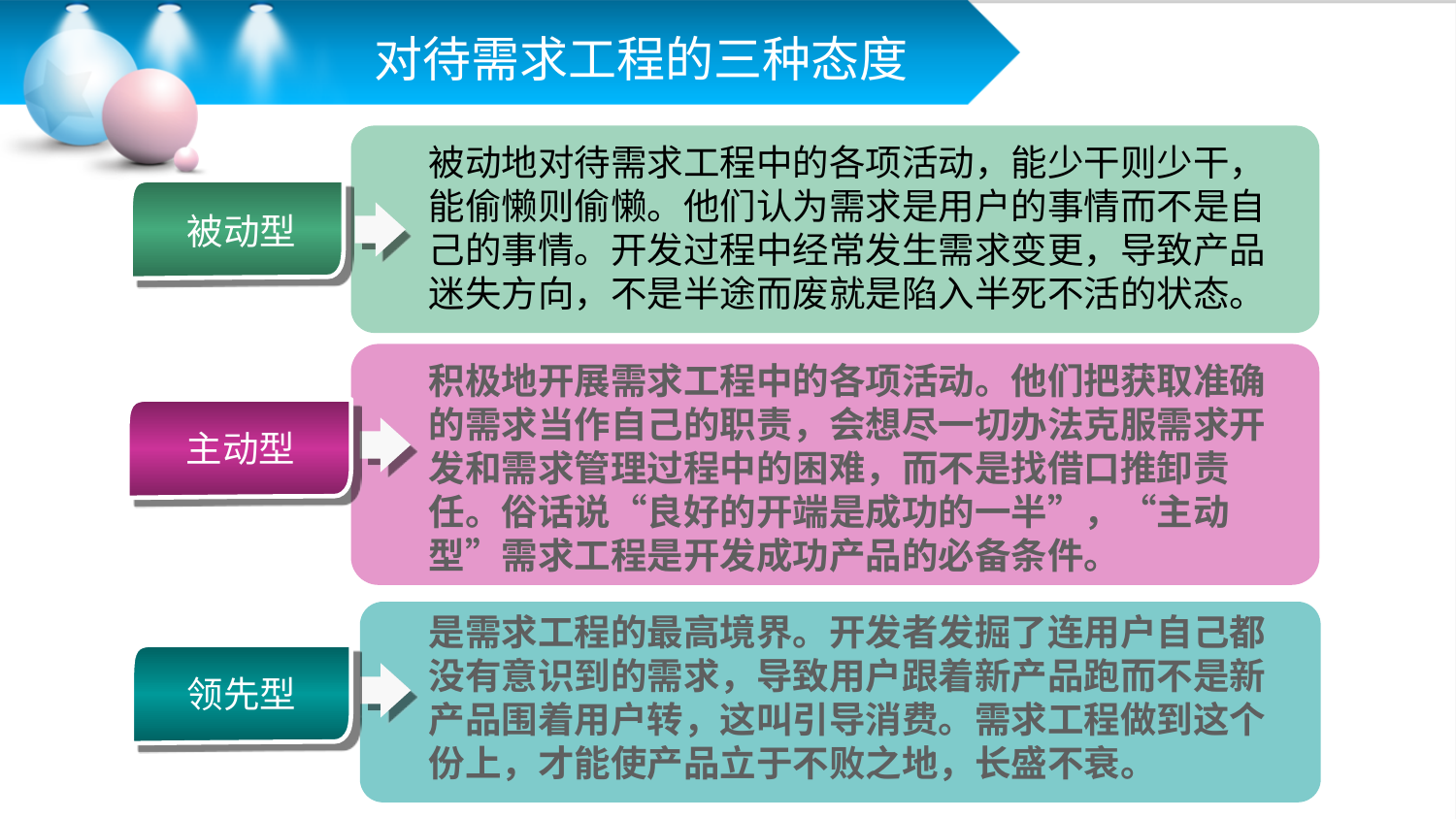

对待需求工程的三种态度

被动地对待需求工程中的各项活动，能少干则少干，能偷懒则偷懒。他们认为需求是用户的事情而不是自己的事情。开发过程中经常发生需求变更，导致产品迷失方向，不是半途而废就是陷入半死不活的状态。

被动型

积极地开展需求工程中的各项活动。他们把获取准确的需求当作自己的职责，会想尽一切办法克服需求开发和需求管理过程中的困难，而不是找借口推卸责任。俗话说“良好的开端是成功的一半”，“主动型”需求工程是开发成功产品的必备条件。

主动型

是需求工程的最高境界。开发者发掘了连用户自己都没有意识到的需求，导致用户跟着新产品跑而不是新产品围着用户转，这叫引导消费。需求工程做到这个份上，才能使产品立于不败之地，长盛不衰。

领先型